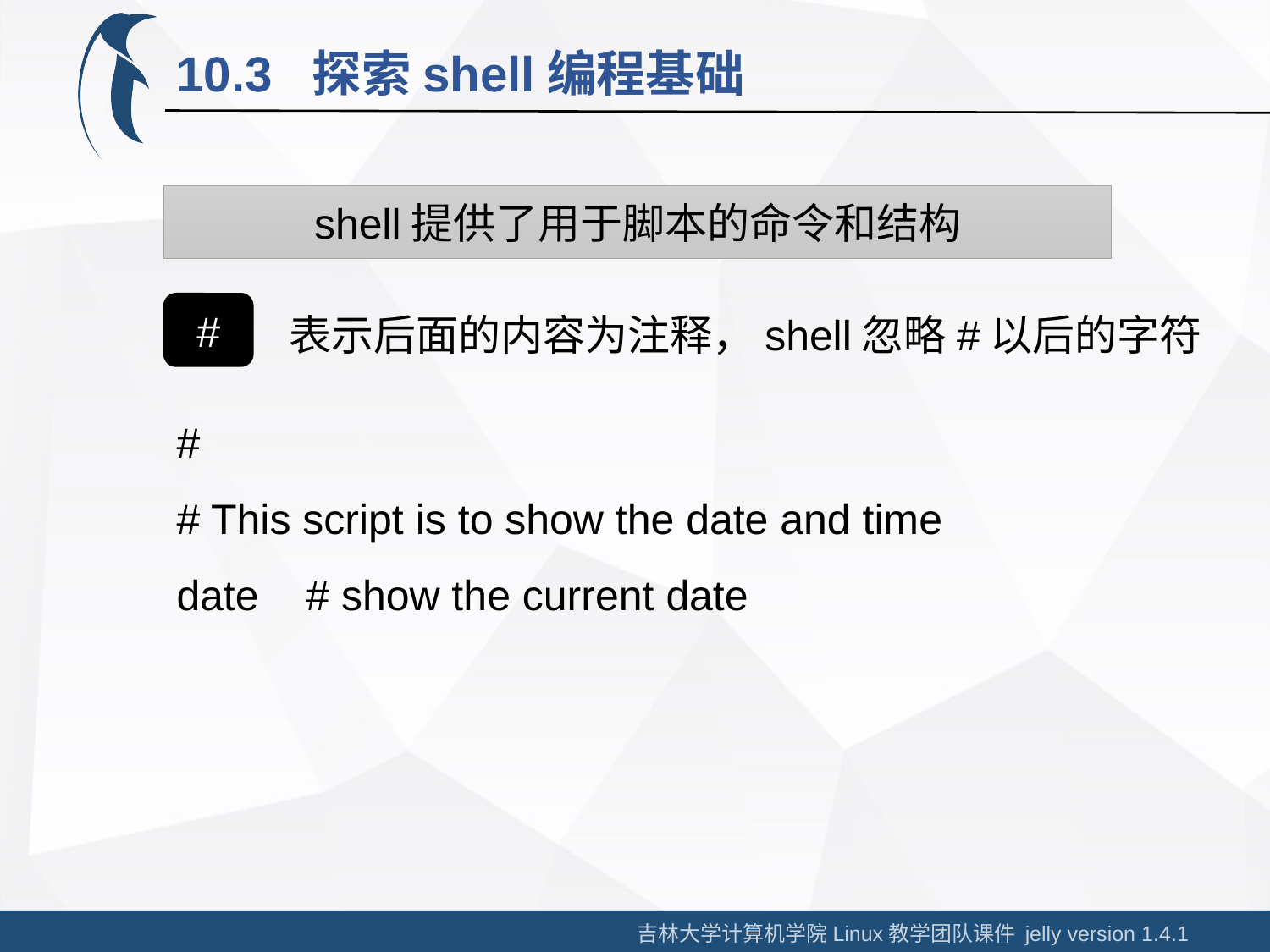

10.3  探索shell编程基础
shell提供了用于脚本的命令和结构
#
表示后面的内容为注释，shell忽略#以后的字符
#
# This script is to show the date and time
date    # show the current date